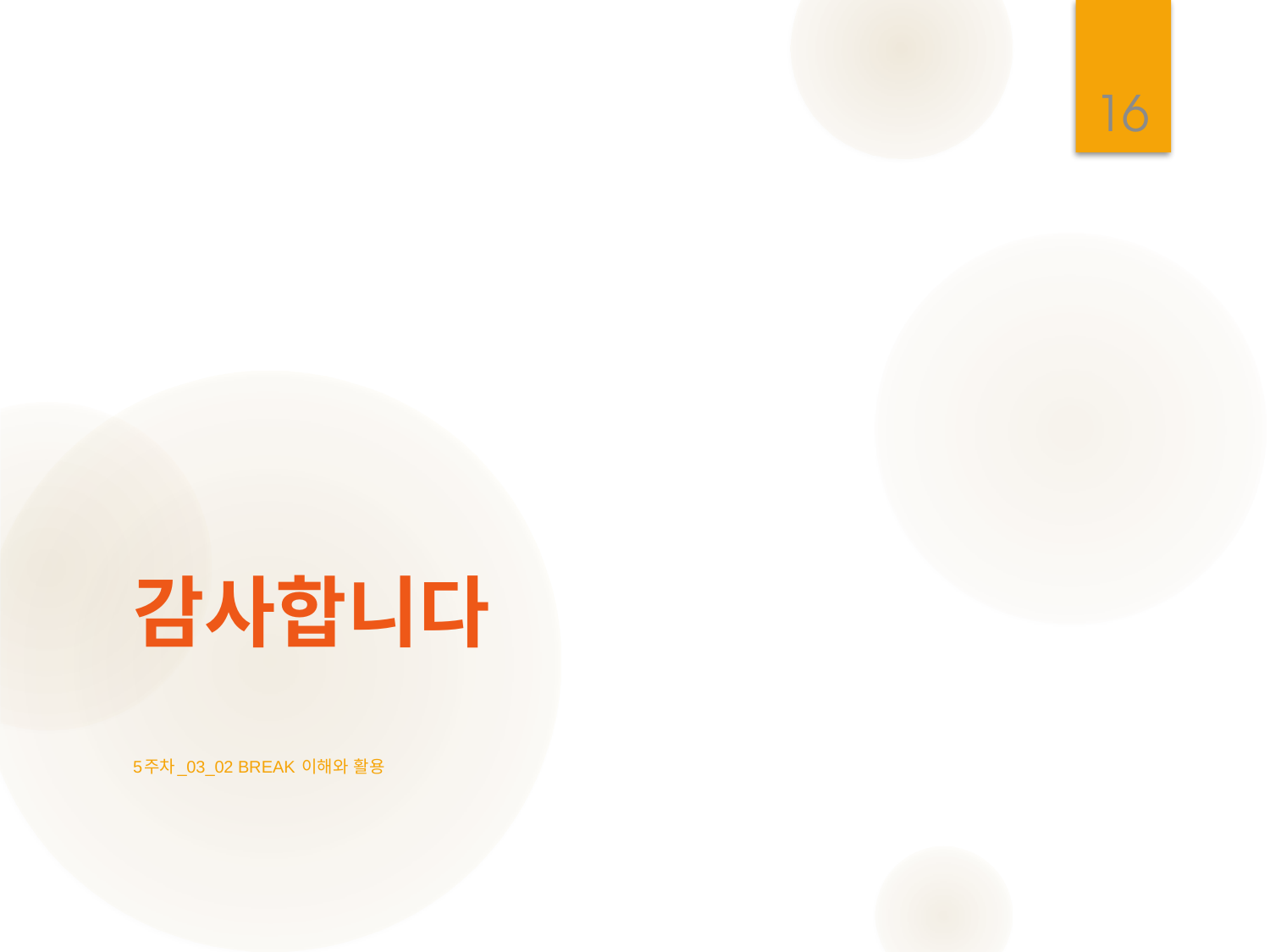

16
# 감사합니다

5주차_03_02 break 이해와 활용